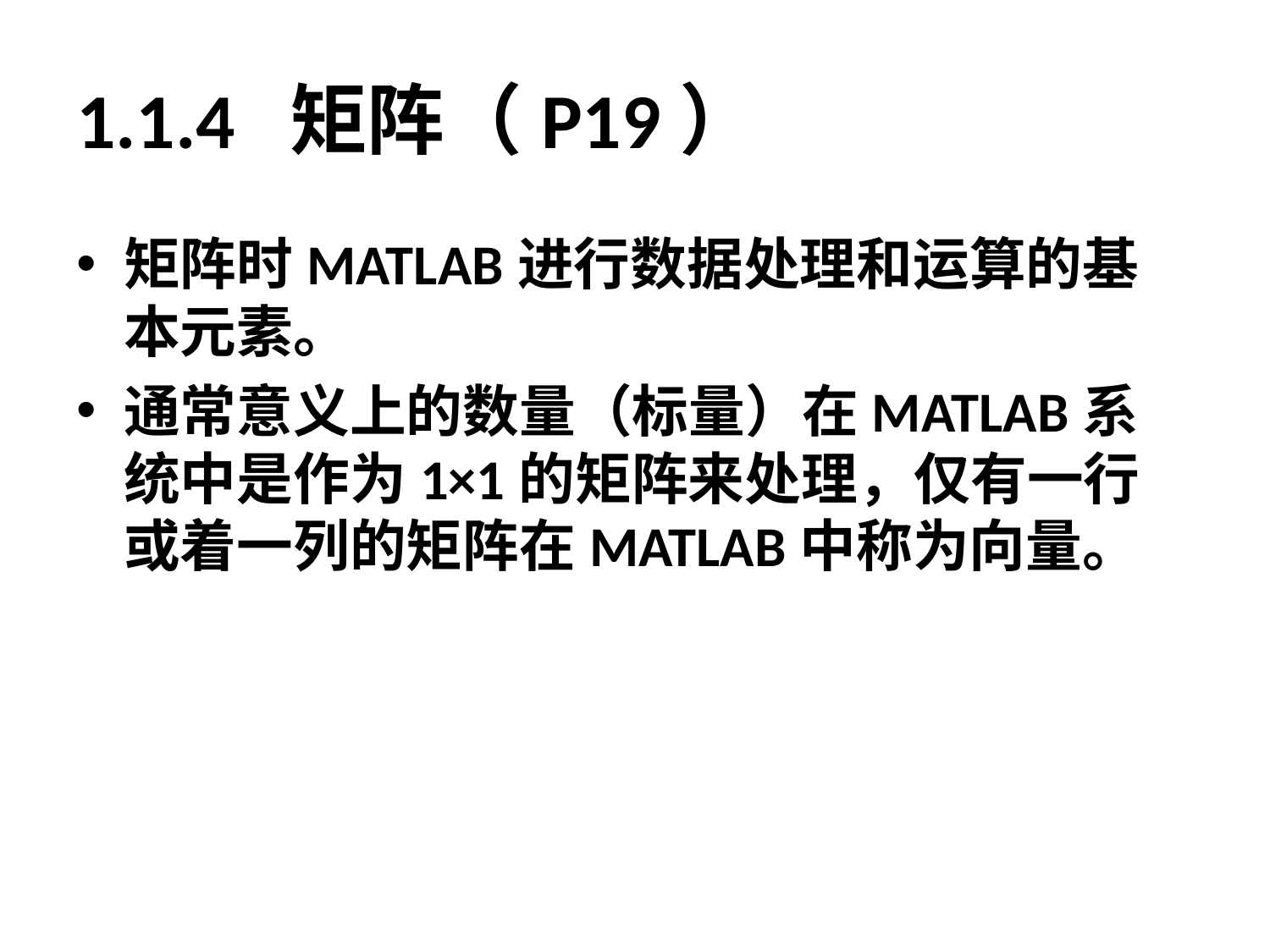

# 1.1.4  矩阵（P19）
矩阵时MATLAB进行数据处理和运算的基本元素。
通常意义上的数量（标量）在MATLAB系统中是作为1×1的矩阵来处理，仅有一行或着一列的矩阵在MATLAB中称为向量。